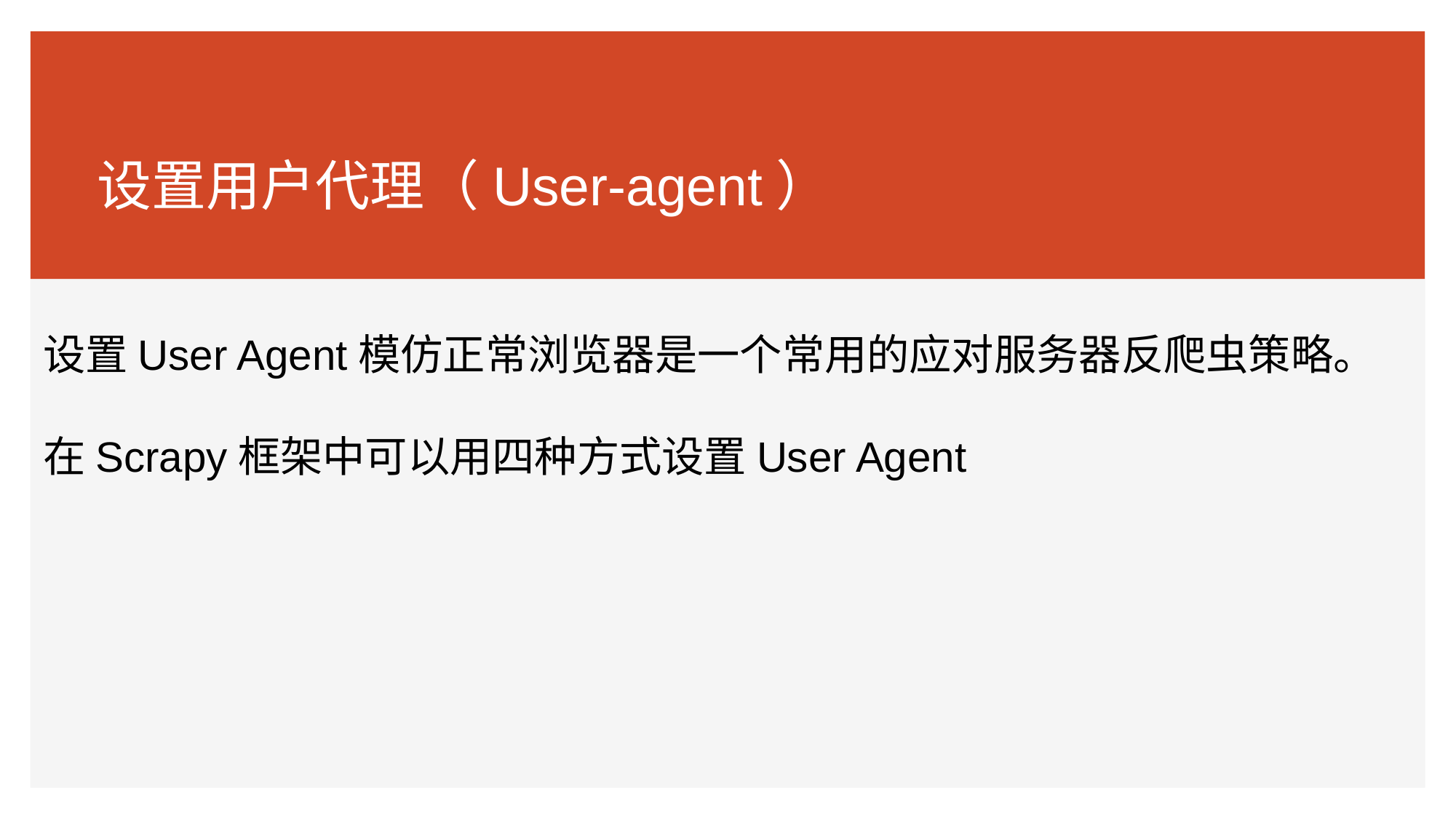

# 设置用户代理（User-agent）
设置User Agent模仿正常浏览器是一个常用的应对服务器反爬虫策略。在Scrapy框架中可以用四种方式设置User Agent